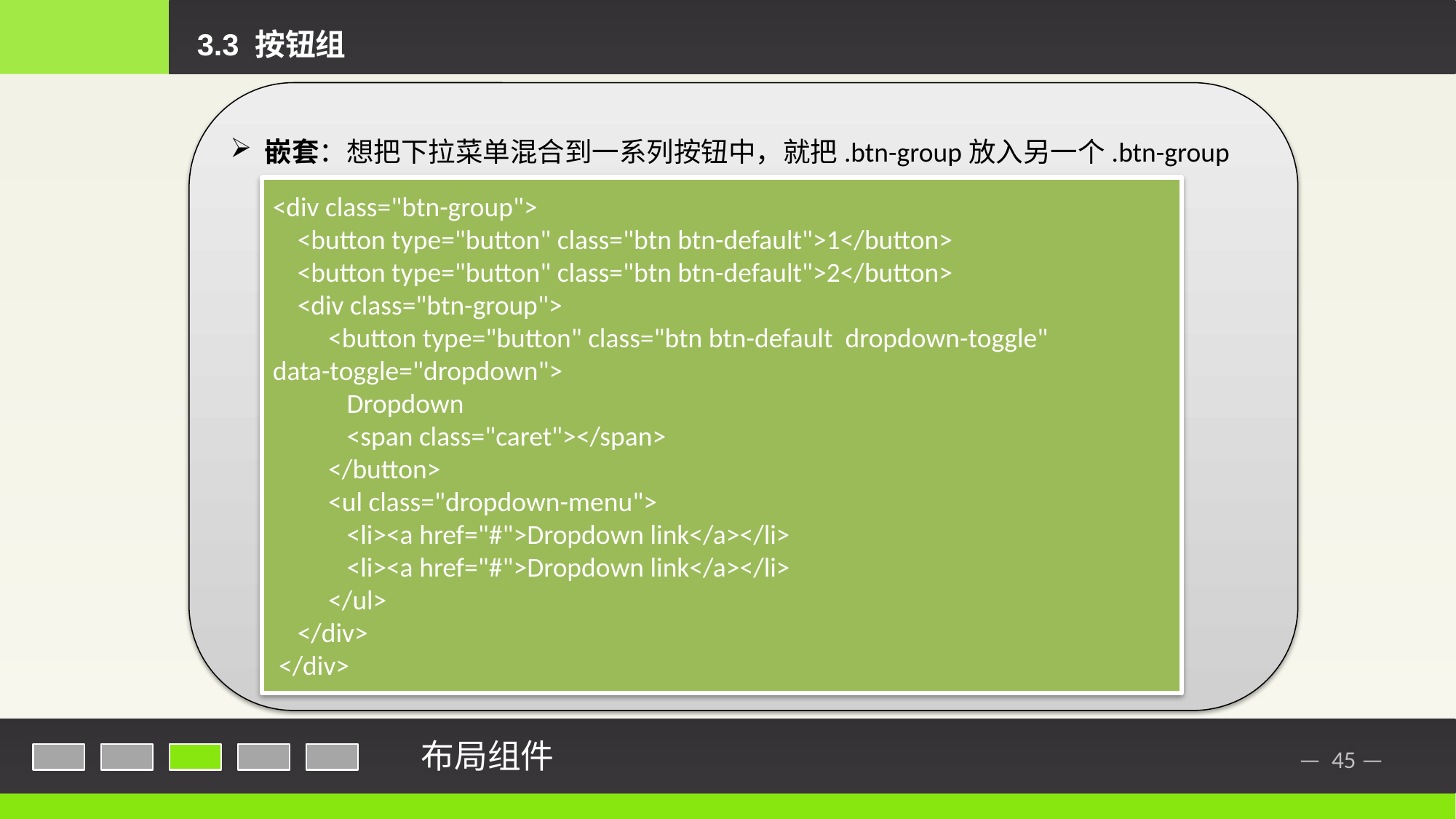

3.3 按钮组
嵌套：想把下拉菜单混合到一系列按钮中，就把.btn-group放入另一个.btn-group中。

<div class="btn-group">
    <button type="button" class="btn btn-default">1</button>
    <button type="button" class="btn btn-default">2</button>
    <div class="btn-group">
         <button type="button" class="btn btn-default  dropdown-toggle" 	data-toggle="dropdown">
            Dropdown
            <span class="caret"></span>
         </button>
         <ul class="dropdown-menu">
            <li><a href="#">Dropdown link</a></li>
            <li><a href="#">Dropdown link</a></li>
         </ul>
    </div>
 </div>